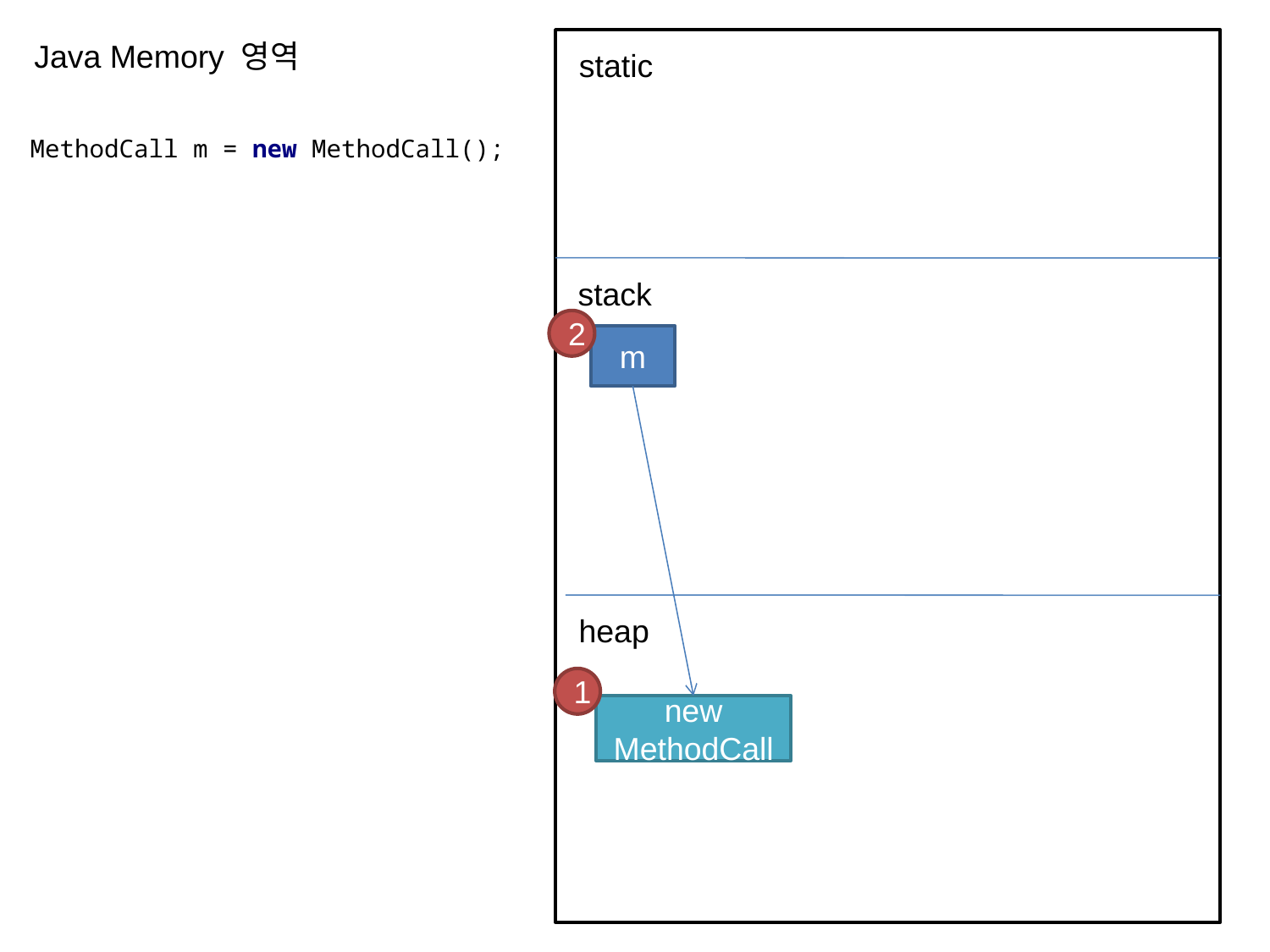

Java Memory 영역

static
MethodCall m = new MethodCall();
stack
2
m
heap
1
new
MethodCall